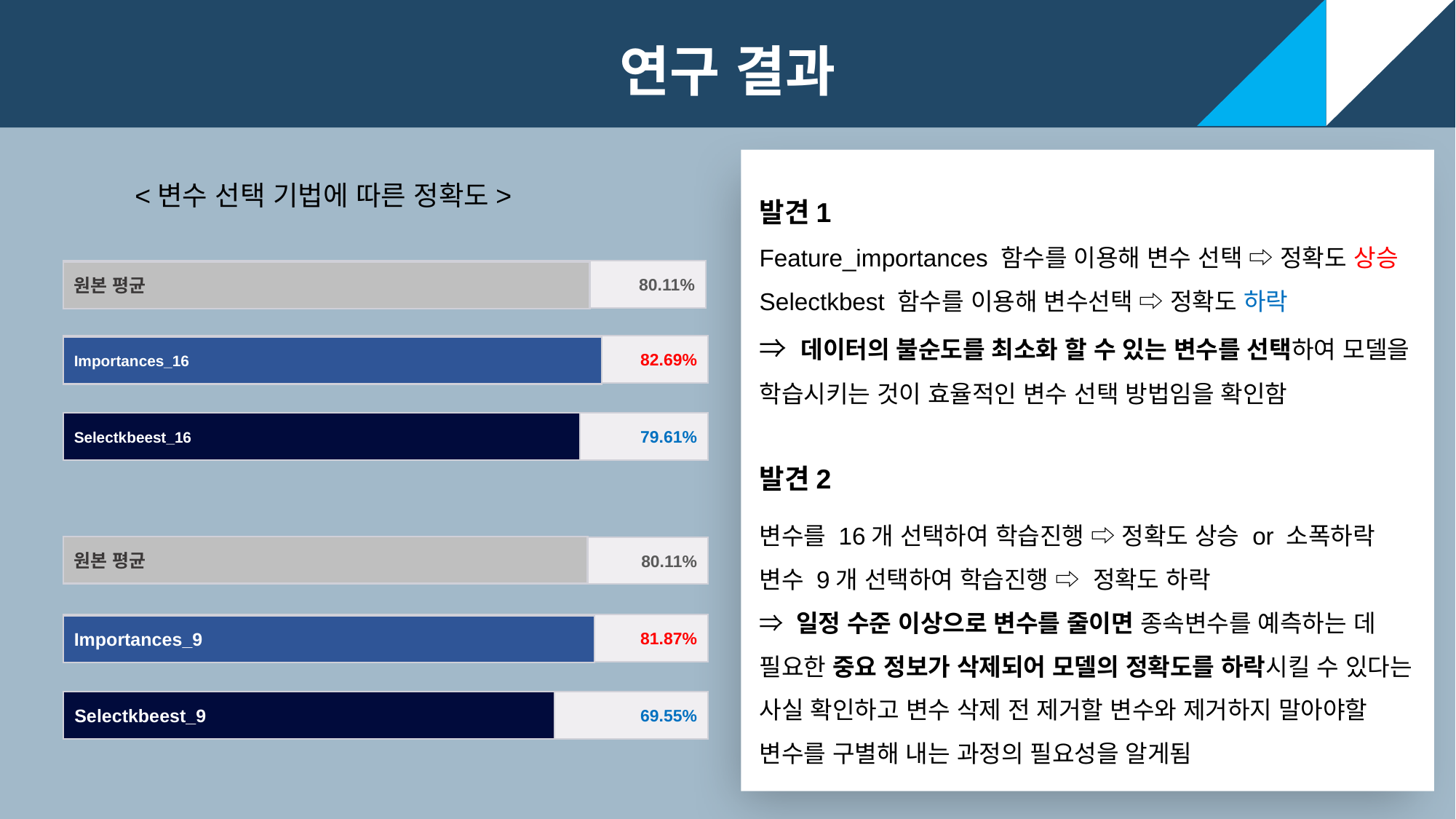

연구 결과

연구 결과

<변수 선택 기법에 따른 정확도>
발견1
Feature_importances 함수를 이용해 변수 선택 ⇨ 정확도 상승
Selectkbest 함수를 이용해 변수선택 ⇨ 정확도 하락
⇒ 데이터의 불순도를 최소화 할 수 있는 변수를 선택하여 모델을 학습시키는 것이 효율적인 변수 선택 방법임을 확인함

변수를 16개 선택하여 학습진행 ⇨ 정확도 상승 or 소폭하락
변수 9개 선택하여 학습진행 ⇨  정확도 하락
⇒ 일정 수준 이상으로 변수를 줄이면 종속변수를 예측하는 데 필요한 중요 정보가 삭제되어 모델의 정확도를 하락시킬 수 있다는 사실 확인하고 변수 삭제 전 제거할 변수와 제거하지 말아야할 변수를 구별해 내는 과정의 필요성을 알게됨

80.11%
원본 평균
82.69%
Importances_16
79.61%
Selectkbeest_16
발견2

원본 평균
80.11%
81.87%
Importances_9
69.55%
Selectkbeest_9